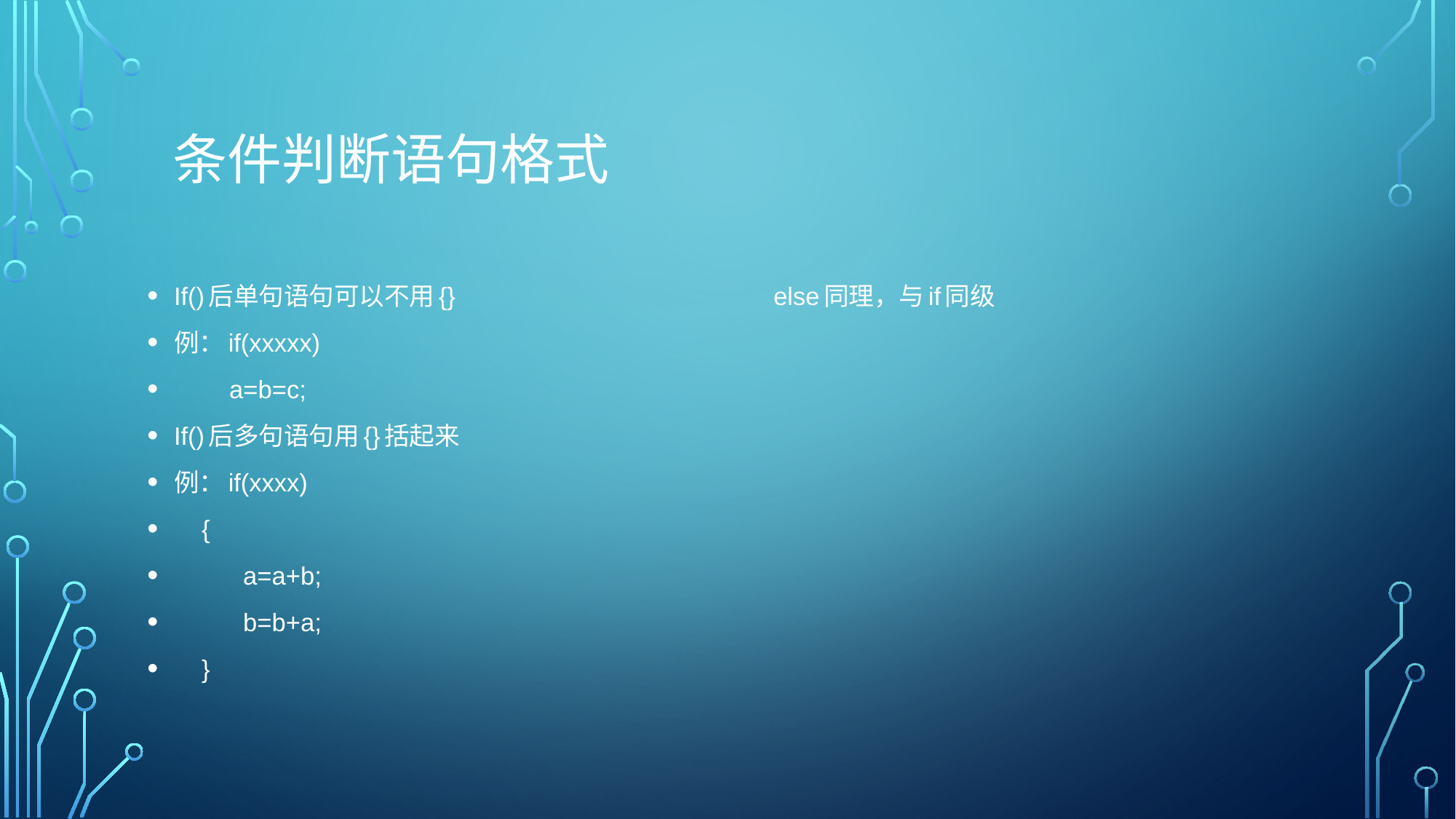

# 条件判断语句格式
If()后单句语句可以不用{}                                              else同理，与if同级
例：if(xxxxx)
        a=b=c;
If()后多句语句用{}括起来
例：if(xxxx)
    {
          a=a+b;
          b=b+a;
    }